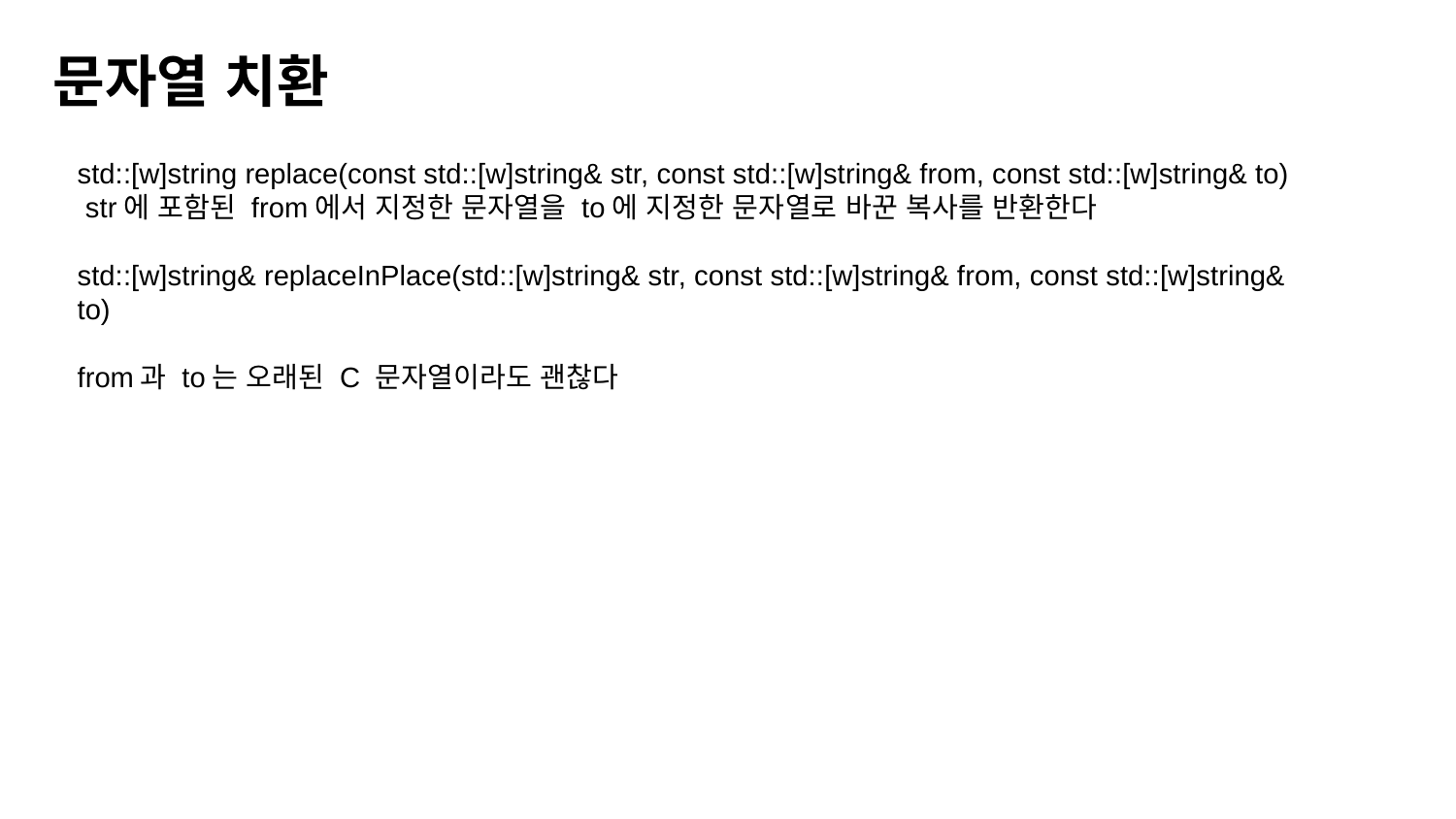

문자열 치환
std::[w]string replace(const std::[w]string& str, const std::[w]string& from, const std::[w]string& to)
 str에 포함된 from에서 지정한 문자열을 to에 지정한 문자열로 바꾼 복사를 반환한다
std::[w]string& replaceInPlace(std::[w]string& str, const std::[w]string& from, const std::[w]string& to)
from과 to는 오래된 C 문자열이라도 괜찮다